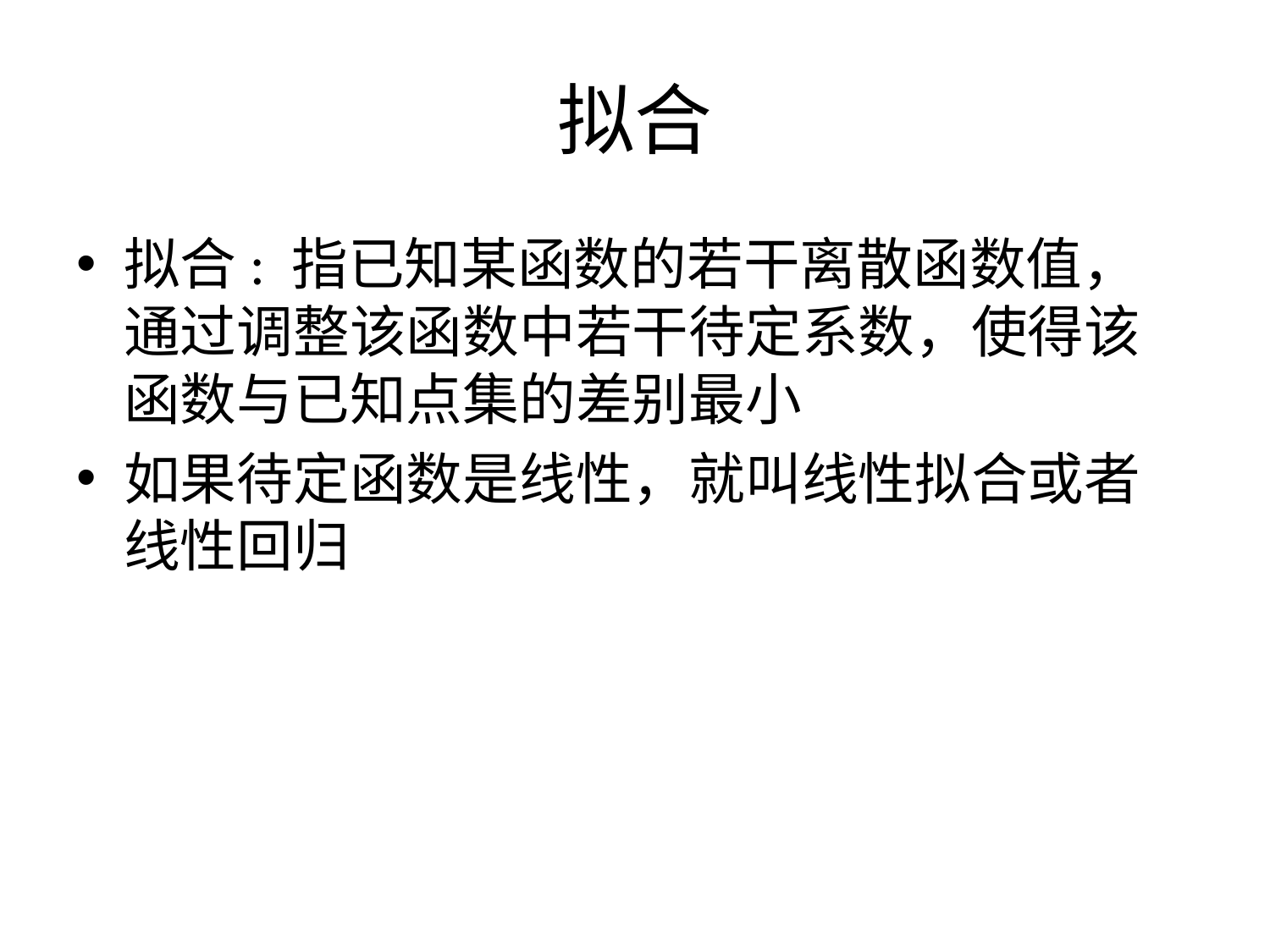

# 拟合
拟合: 指已知某函数的若干离散函数值，通过调整该函数中若干待定系数，使得该函数与已知点集的差别最小
如果待定函数是线性，就叫线性拟合或者线性回归